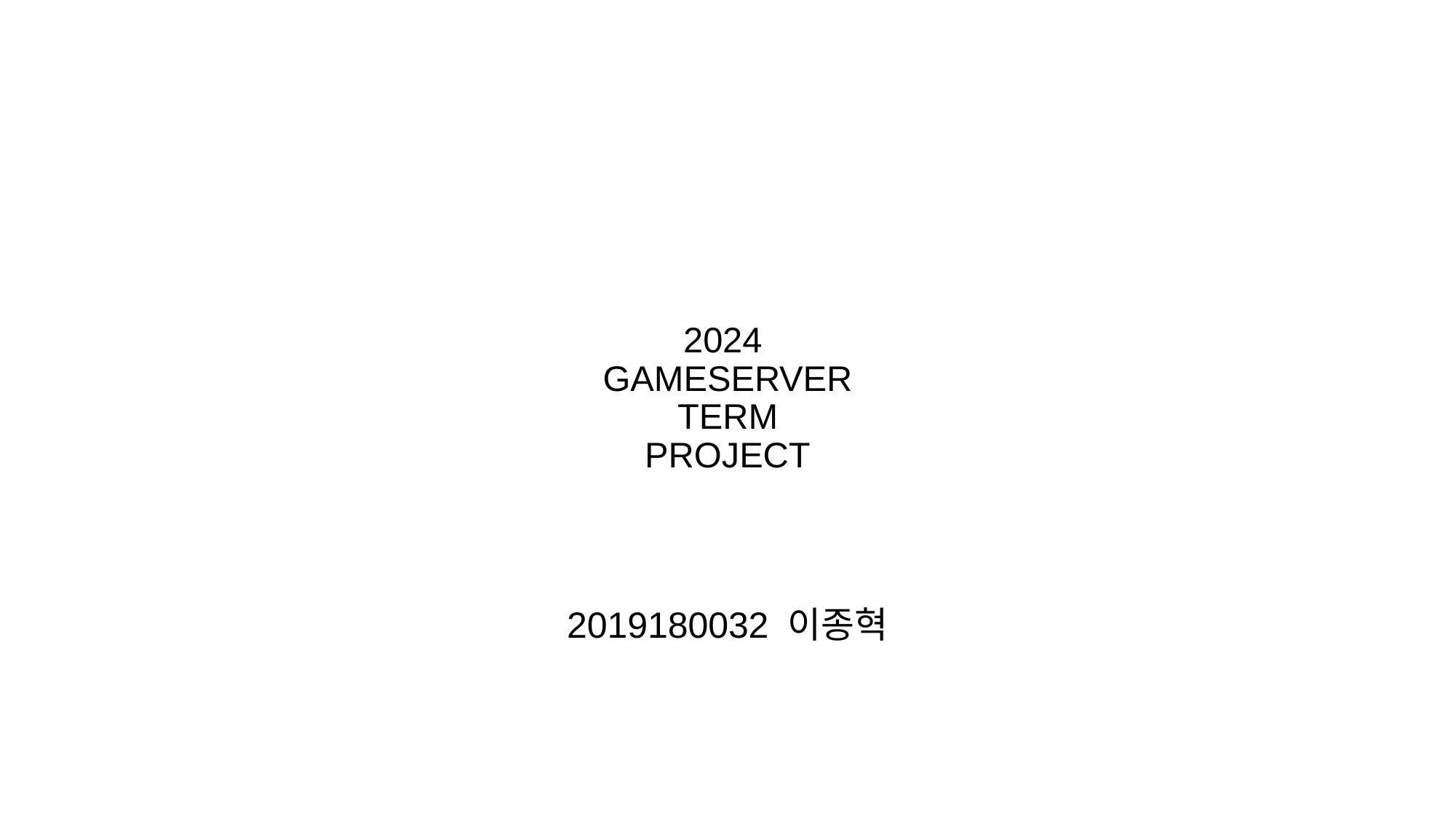

# 2024 GAMESERVER TERM PROJECT
2019180032 이종혁